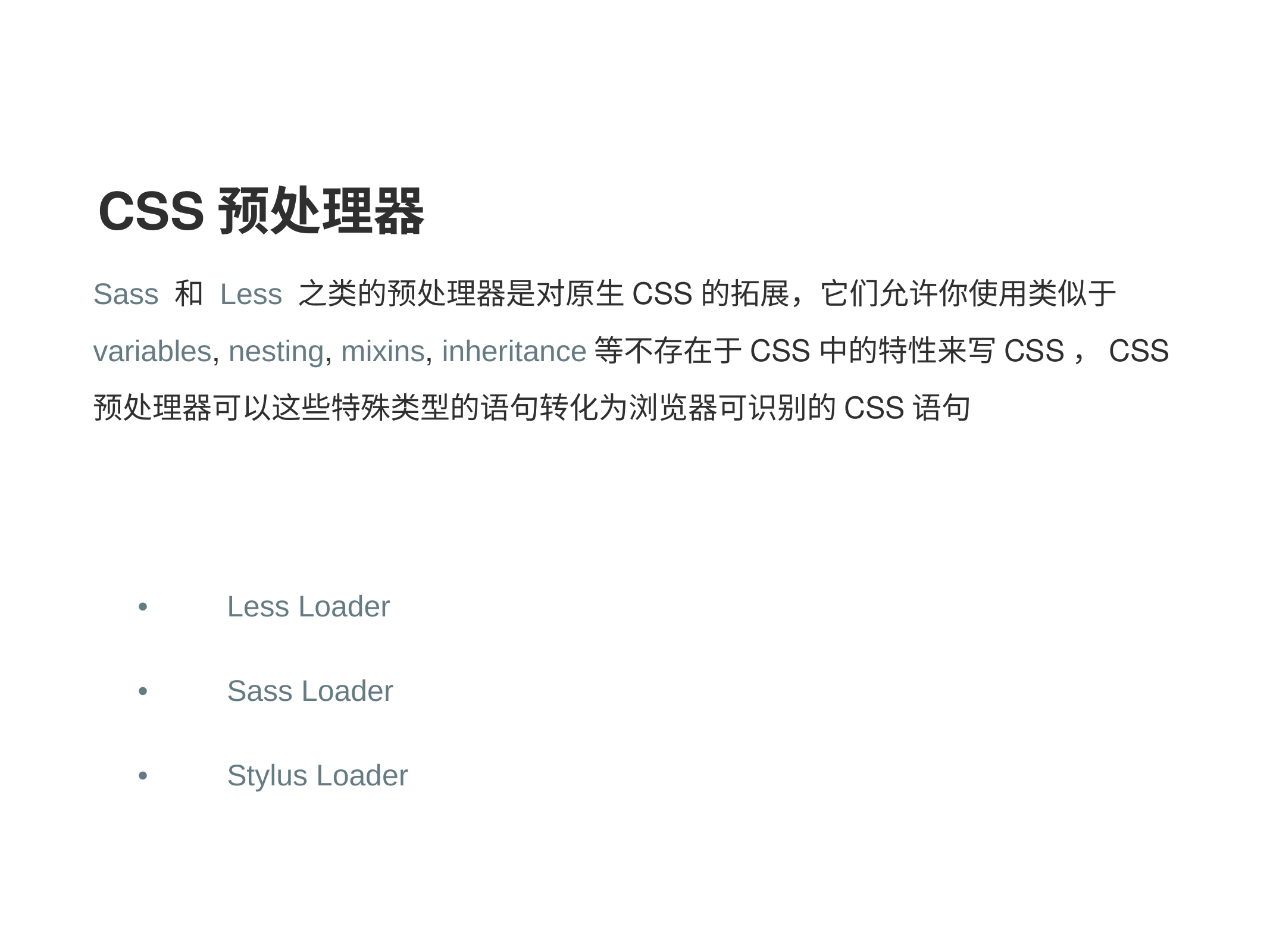

# CSS预处理器
Sass 和 Less 之类的预处理器是对原生CSS的拓展，它们允许你使用类似于variables, nesting, mixins, inheritance等不存在于CSS中的特性来写CSS，CSS预处理器可以这些特殊类型的语句转化为浏览器可识别的CSS语句

	•	Less Loader
	•	Sass Loader
	•	Stylus Loader